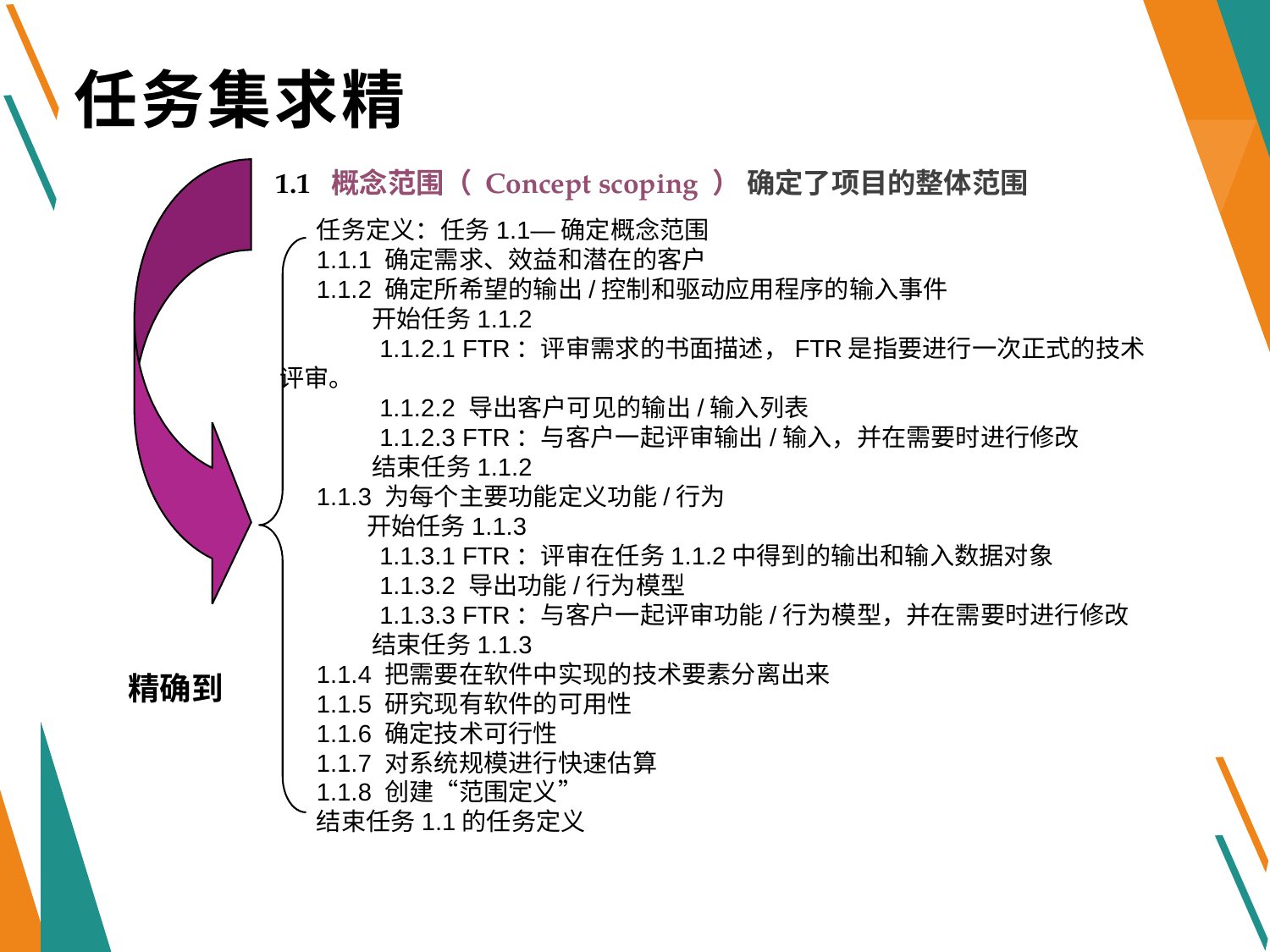

# 任务集求精

1.1  概念范围（ Concept scoping ） 确定了项目的整体范围
任务定义：任务1.1—确定概念范围
1.1.1 确定需求、效益和潜在的客户
1.1.2 确定所希望的输出/控制和驱动应用程序的输入事件
         开始任务1.1.2
         1.1.2.1 FTR：评审需求的书面描述，FTR是指要进行一次正式的技术评审。
         1.1.2.2 导出客户可见的输出/输入列表
         1.1.2.3 FTR：与客户一起评审输出/输入，并在需要时进行修改
         结束任务1.1.2
1.1.3 为每个主要功能定义功能/行为
        开始任务1.1.3
         1.1.3.1 FTR：评审在任务1.1.2中得到的输出和输入数据对象
         1.1.3.2 导出功能/行为模型
         1.1.3.3 FTR：与客户一起评审功能/行为模型，并在需要时进行修改
         结束任务1.1.3
1.1.4 把需要在软件中实现的技术要素分离出来
1.1.5 研究现有软件的可用性
1.1.6 确定技术可行性
1.1.7 对系统规模进行快速估算
1.1.8 创建“范围定义”
结束任务1.1的任务定义

精确到
7